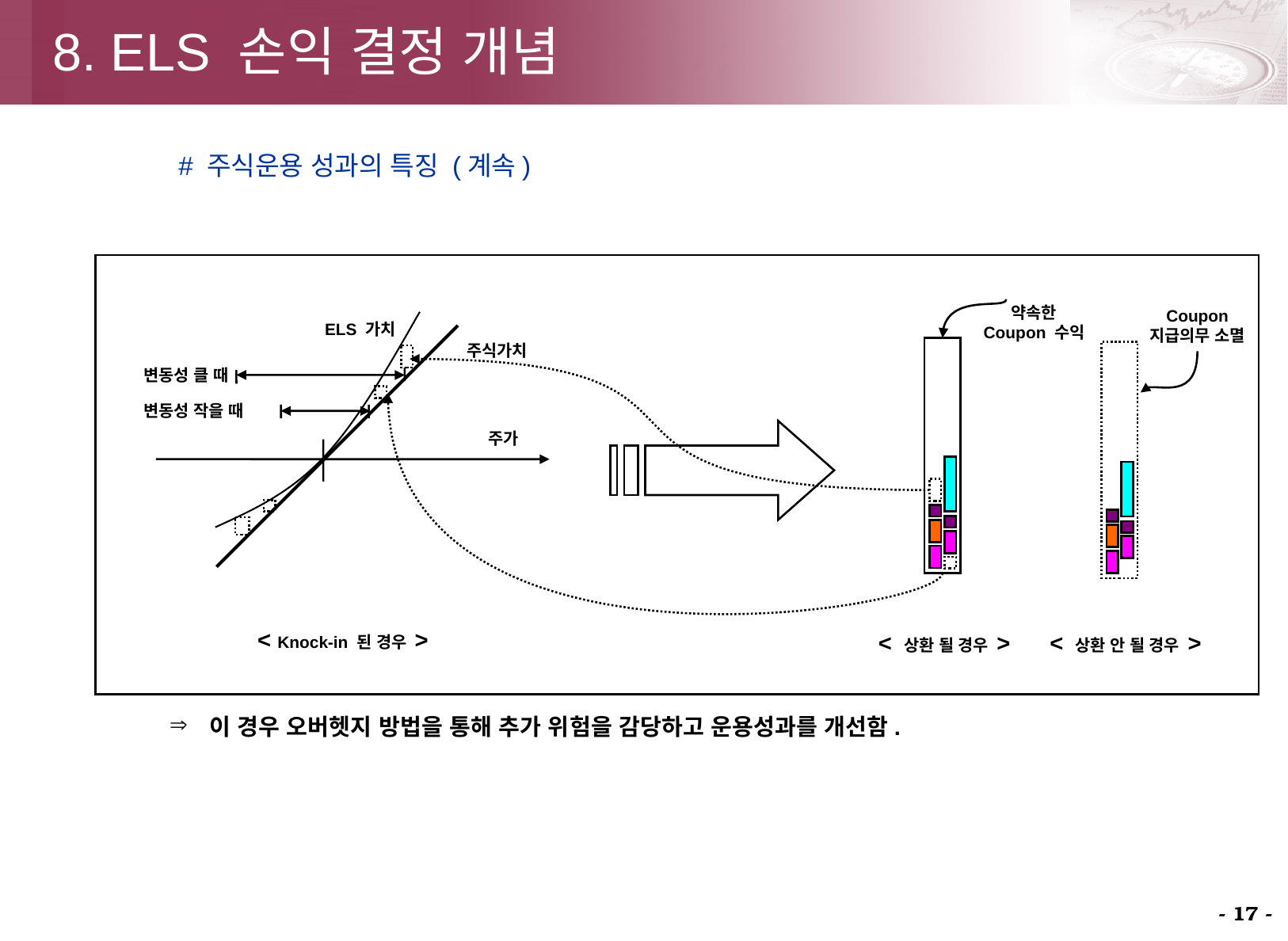

8. ELS 손익 결정 개념
	# 주식운용 성과의 특징 (계속)

약속한 Coupon 수익
Coupon 지급의무 소멸

ELS 가치

주식가치

변동성 클 때

변동성 작을 때

주가

< Knock-in 된 경우 >
< 상환 될 경우 >
< 상환 안 될 경우 >
 이 경우 오버헷지 방법을 통해 추가 위험을 감당하고 운용성과를 개선함.